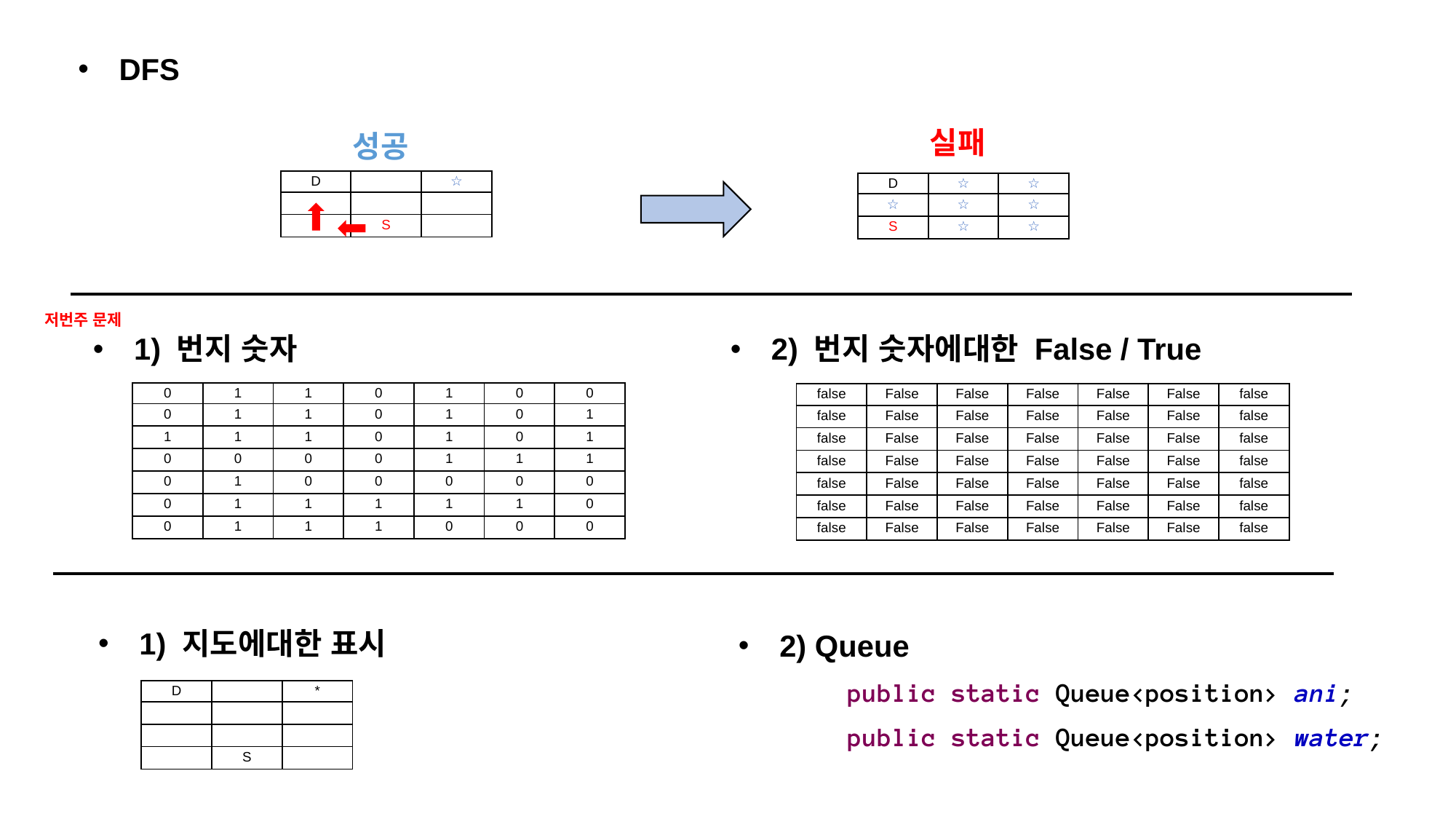

DFS

실패
성공
| D |  | ☆ |
| --- | --- | --- |
|  |  |  |
|  | S |  |
| D | ☆ | ☆ |
| --- | --- | --- |
| ☆ | ☆ | ☆ |
| S | ☆ | ☆ |

저번주 문제
1) 번지 숫자

2) 번지 숫자에대한 False / True

| 0 | 1 | 1 | 0 | 1 | 0 | 0 |
| --- | --- | --- | --- | --- | --- | --- |
| 0 | 1 | 1 | 0 | 1 | 0 | 1 |
| 1 | 1 | 1 | 0 | 1 | 0 | 1 |
| 0 | 0 | 0 | 0 | 1 | 1 | 1 |
| 0 | 1 | 0 | 0 | 0 | 0 | 0 |
| 0 | 1 | 1 | 1 | 1 | 1 | 0 |
| 0 | 1 | 1 | 1 | 0 | 0 | 0 |
| false | False | False | False | False | False | false |
| --- | --- | --- | --- | --- | --- | --- |
| false | False | False | False | False | False | false |
| false | False | False | False | False | False | false |
| false | False | False | False | False | False | false |
| false | False | False | False | False | False | false |
| false | False | False | False | False | False | false |
| false | False | False | False | False | False | false |
1) 지도에대한 표시

2) Queue
	public static Queue<position> ani;
	public static Queue<position> water;

| D |  | \* |
| --- | --- | --- |
|  |  |  |
|  |  |  |
|  | S |  |